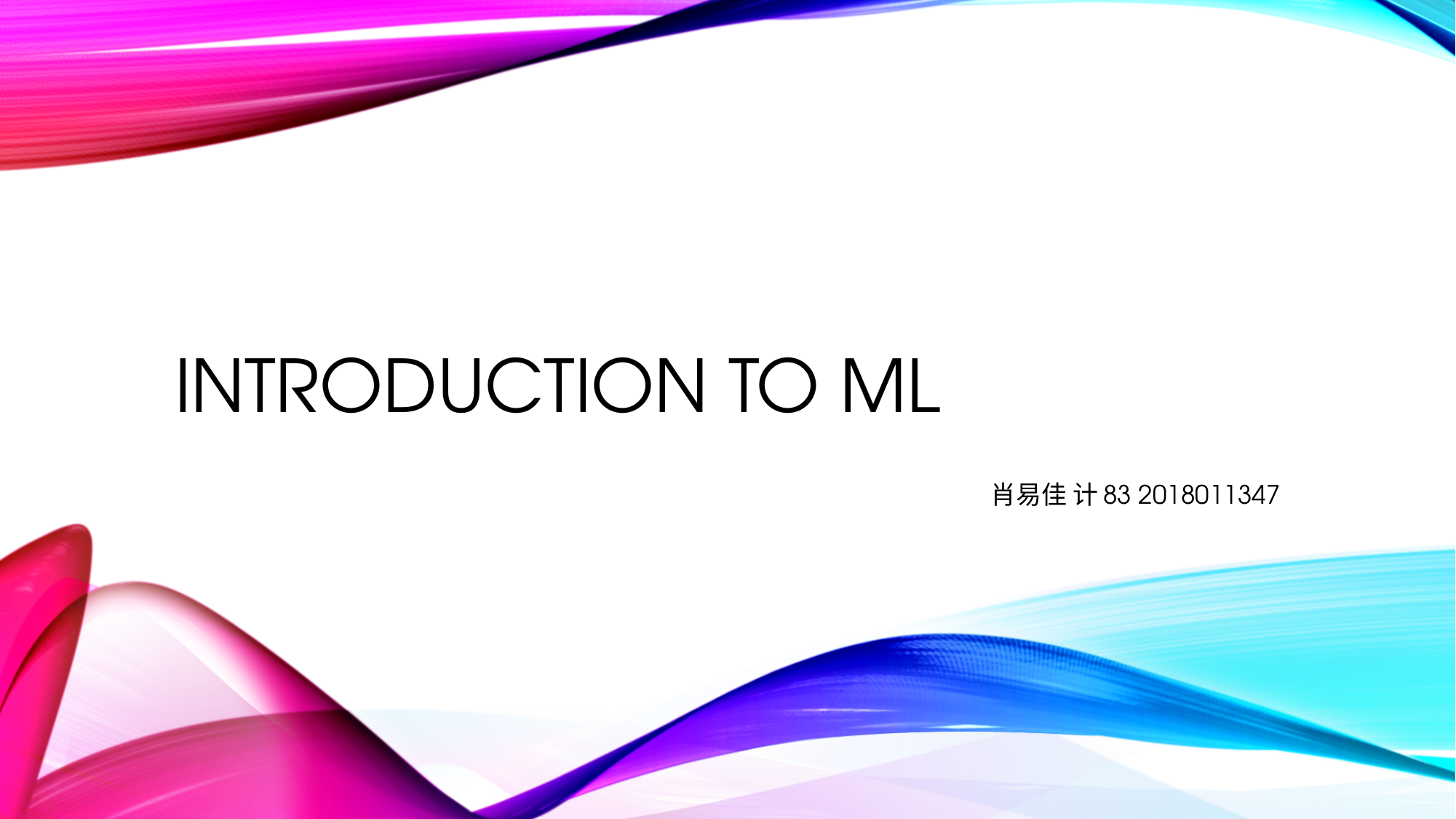

# Introduction to ML

肖易佳 计83 2018011347